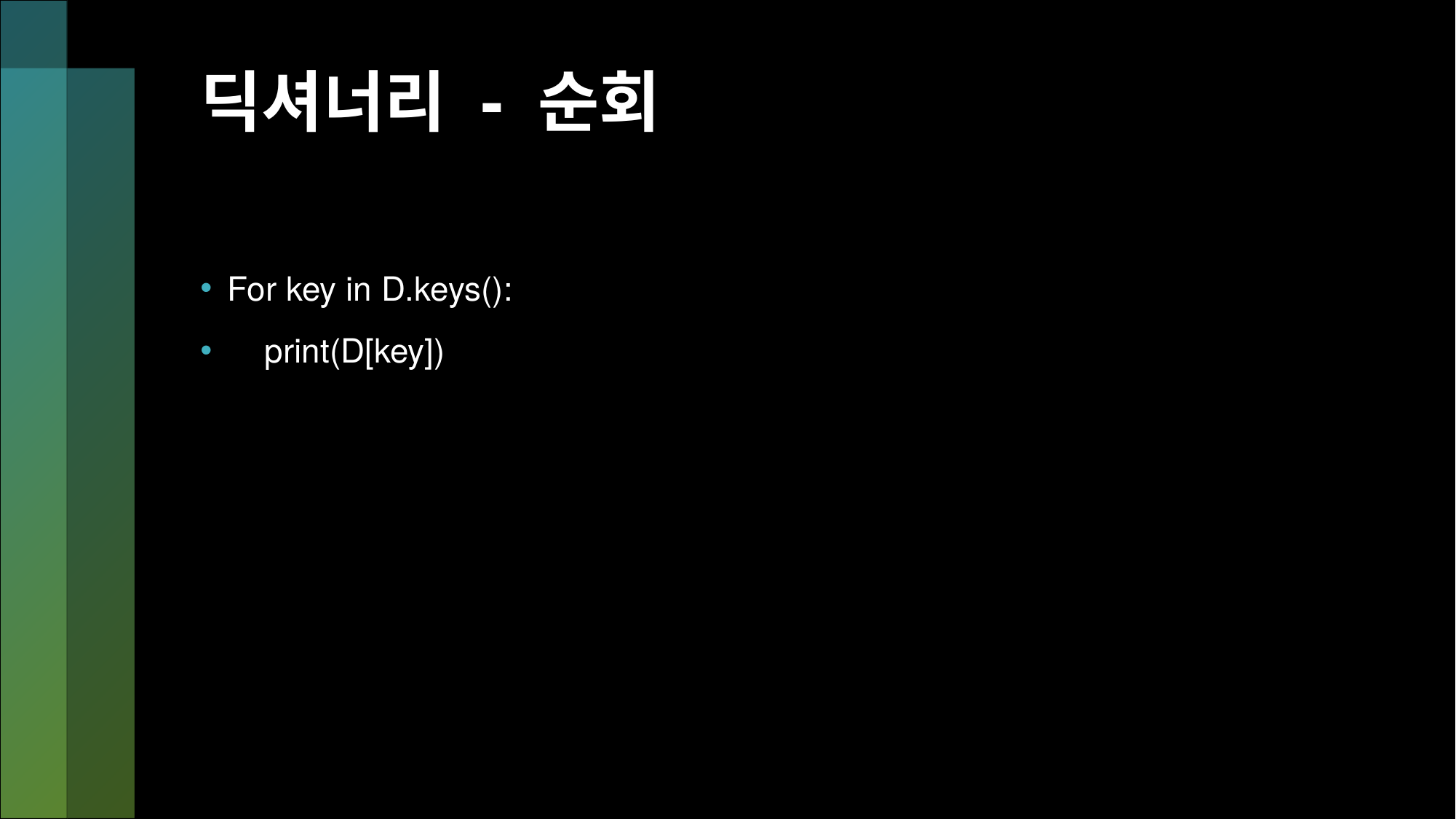

# 딕셔너리 - 순회
For key in D.keys():
    print(D[key])